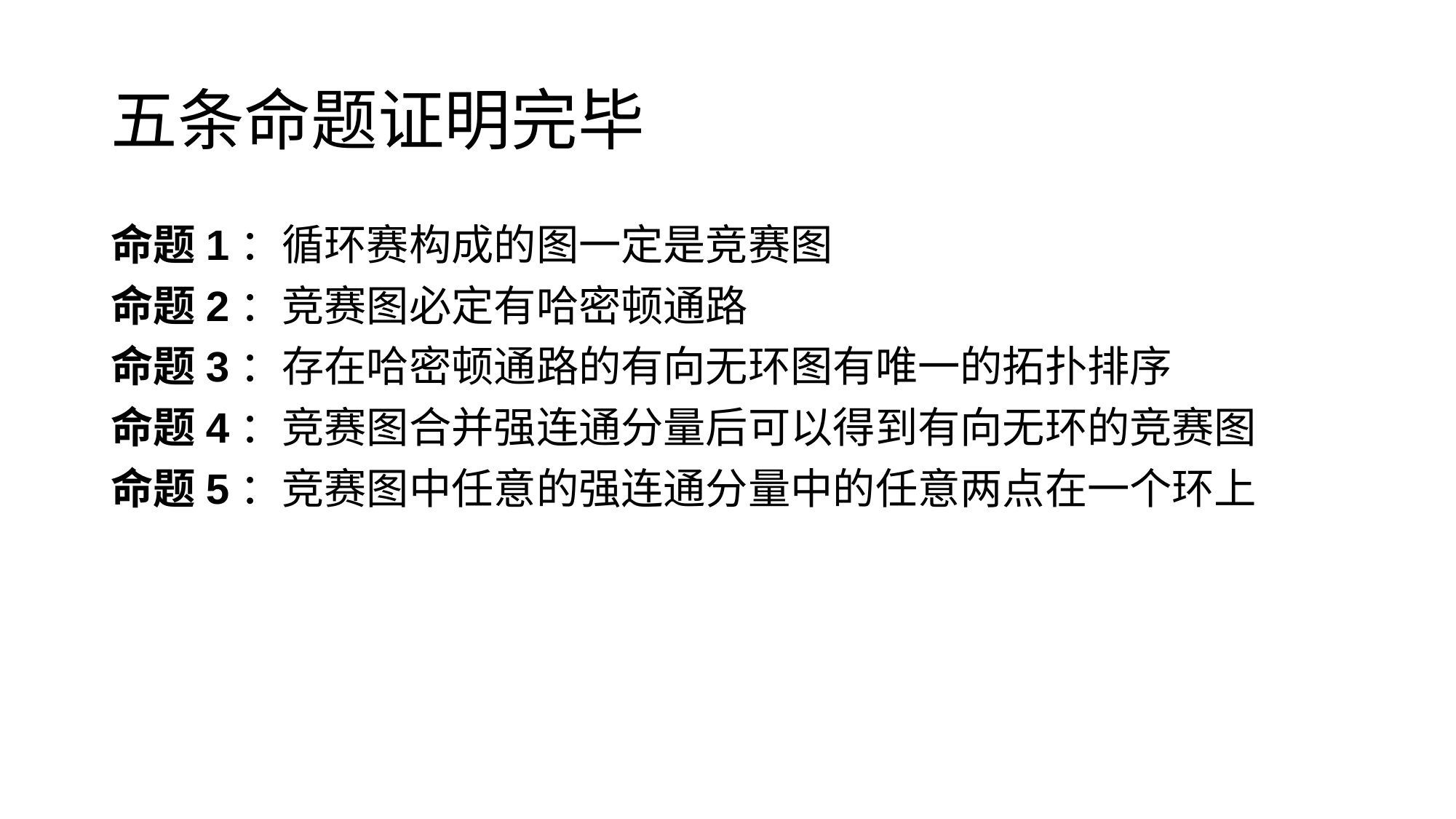

# 五条命题证明完毕
命题1：循环赛构成的图一定是竞赛图
命题2：竞赛图必定有哈密顿通路
命题3：存在哈密顿通路的有向无环图有唯一的拓扑排序
命题4：竞赛图合并强连通分量后可以得到有向无环的竞赛图
命题5：竞赛图中任意的强连通分量中的任意两点在一个环上